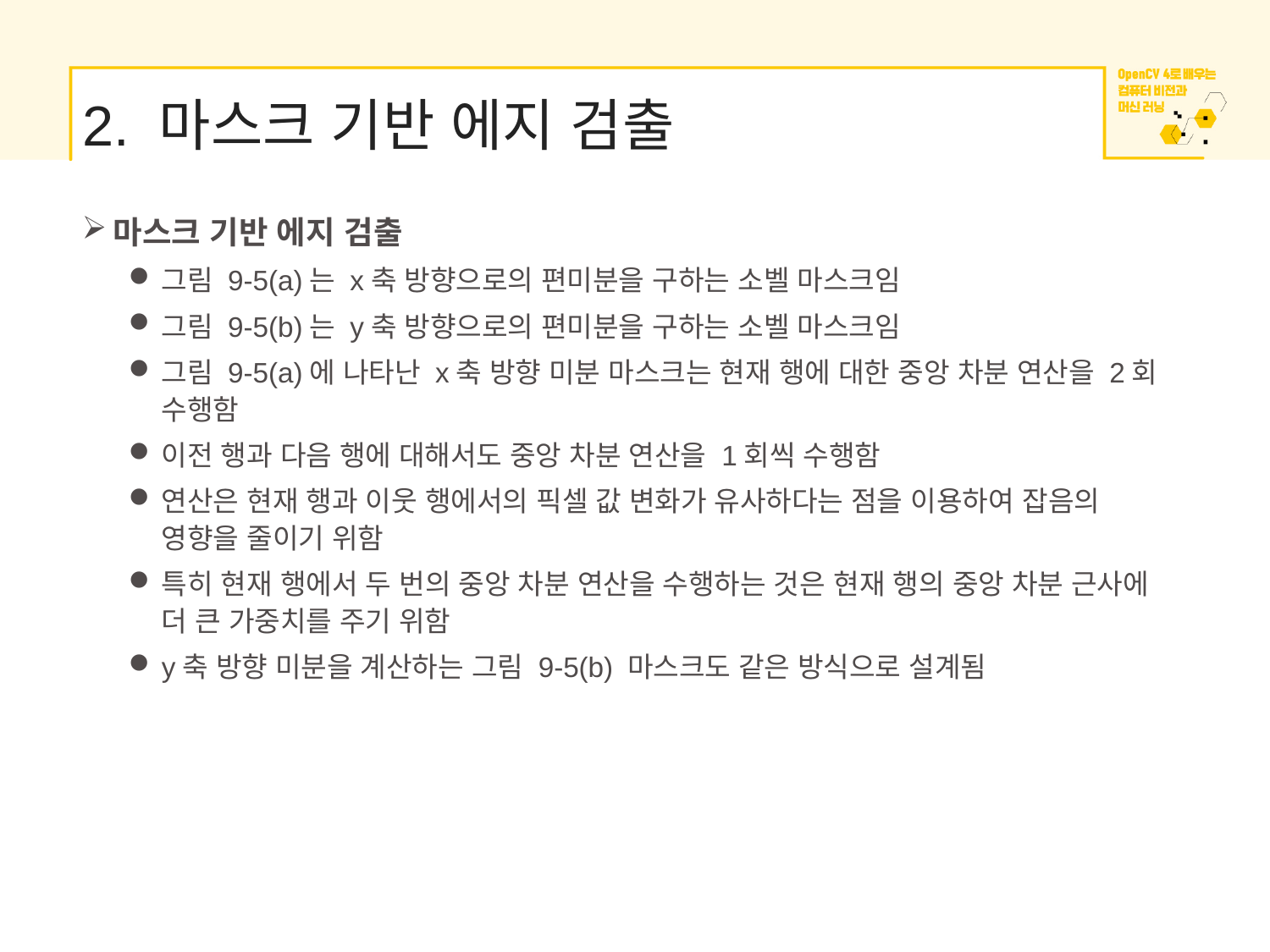

# 2. 마스크 기반 에지 검출
마스크 기반 에지 검출
그림 9-5(a)는 x축 방향으로의 편미분을 구하는 소벨 마스크임
그림 9-5(b)는 y축 방향으로의 편미분을 구하는 소벨 마스크임
그림 9-5(a)에 나타난 x축 방향 미분 마스크는 현재 행에 대한 중앙 차분 연산을 2회 수행함
이전 행과 다음 행에 대해서도 중앙 차분 연산을 1회씩 수행함
연산은 현재 행과 이웃 행에서의 픽셀 값 변화가 유사하다는 점을 이용하여 잡음의 영향을 줄이기 위함
특히 현재 행에서 두 번의 중앙 차분 연산을 수행하는 것은 현재 행의 중앙 차분 근사에 더 큰 가중치를 주기 위함
y축 방향 미분을 계산하는 그림 9-5(b) 마스크도 같은 방식으로 설계됨